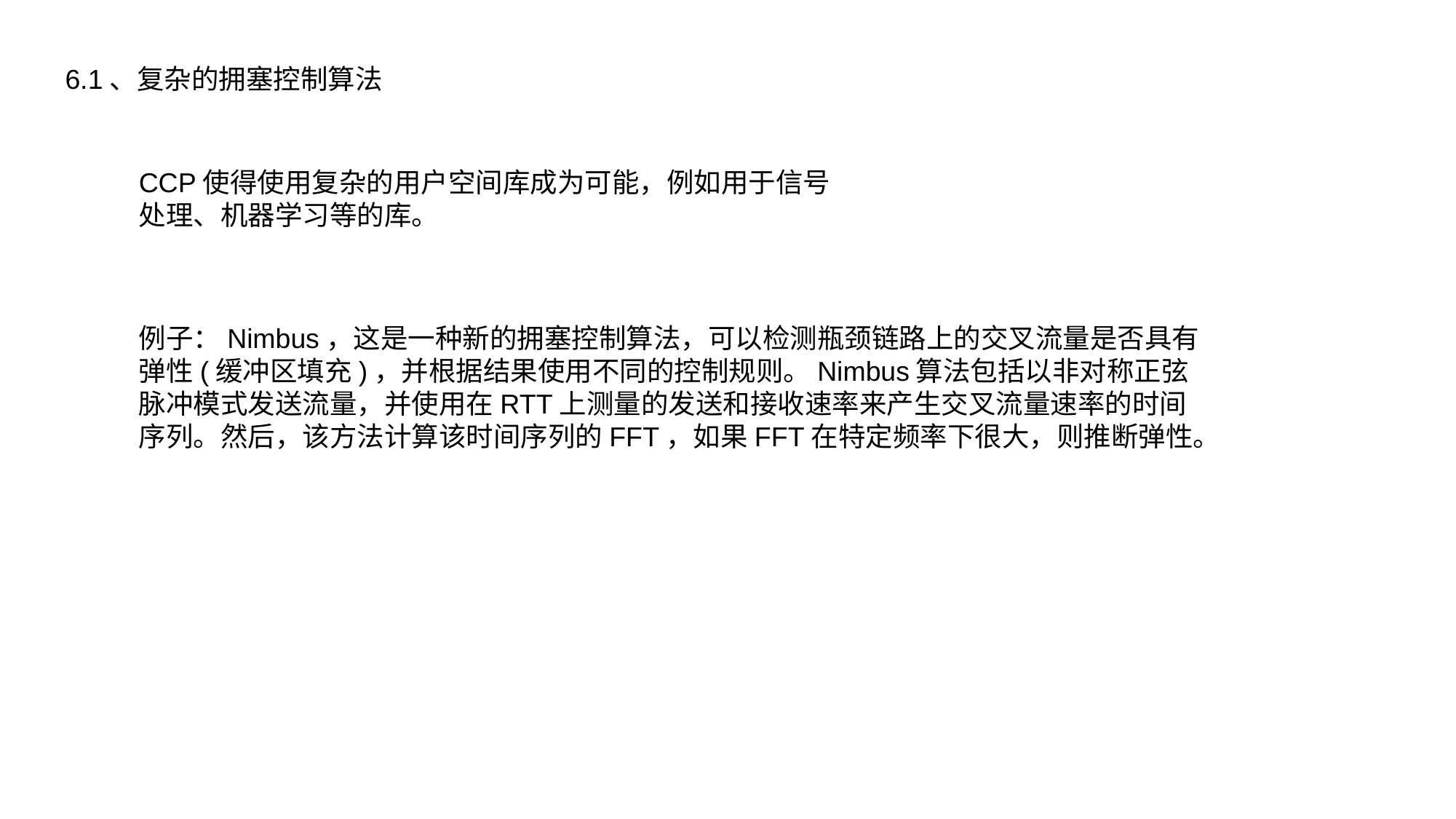

6.1、复杂的拥塞控制算法
CCP使得使用复杂的用户空间库成为可能，例如用于信号处理、机器学习等的库。
例子：Nimbus，这是一种新的拥塞控制算法，可以检测瓶颈链路上的交叉流量是否具有弹性(缓冲区填充)，并根据结果使用不同的控制规则。Nimbus算法包括以非对称正弦脉冲模式发送流量，并使用在RTT上测量的发送和接收速率来产生交叉流量速率的时间序列。然后，该方法计算该时间序列的FFT，如果FFT在特定频率下很大，则推断弹性。